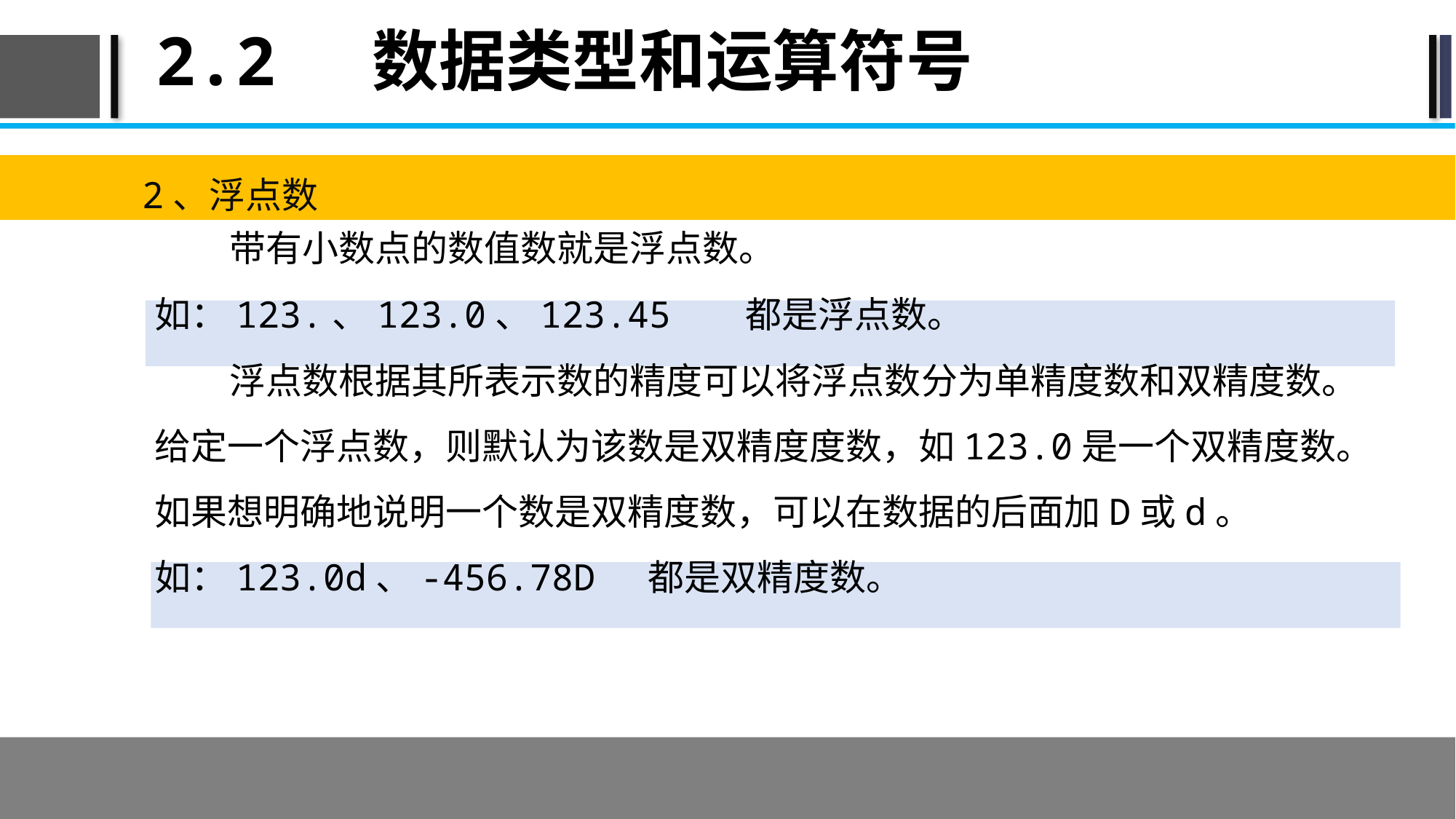

# 2.2  数据类型和运算符号

2、浮点数

带有小数点的数值数就是浮点数。
如：123.、123.0、123.45   都是浮点数。
浮点数根据其所表示数的精度可以将浮点数分为单精度数和双精度数。给定一个浮点数，则默认为该数是双精度度数，如123.0是一个双精度数。如果想明确地说明一个数是双精度数，可以在数据的后面加D或d。
如：123.0d、-456.78D  都是双精度数。